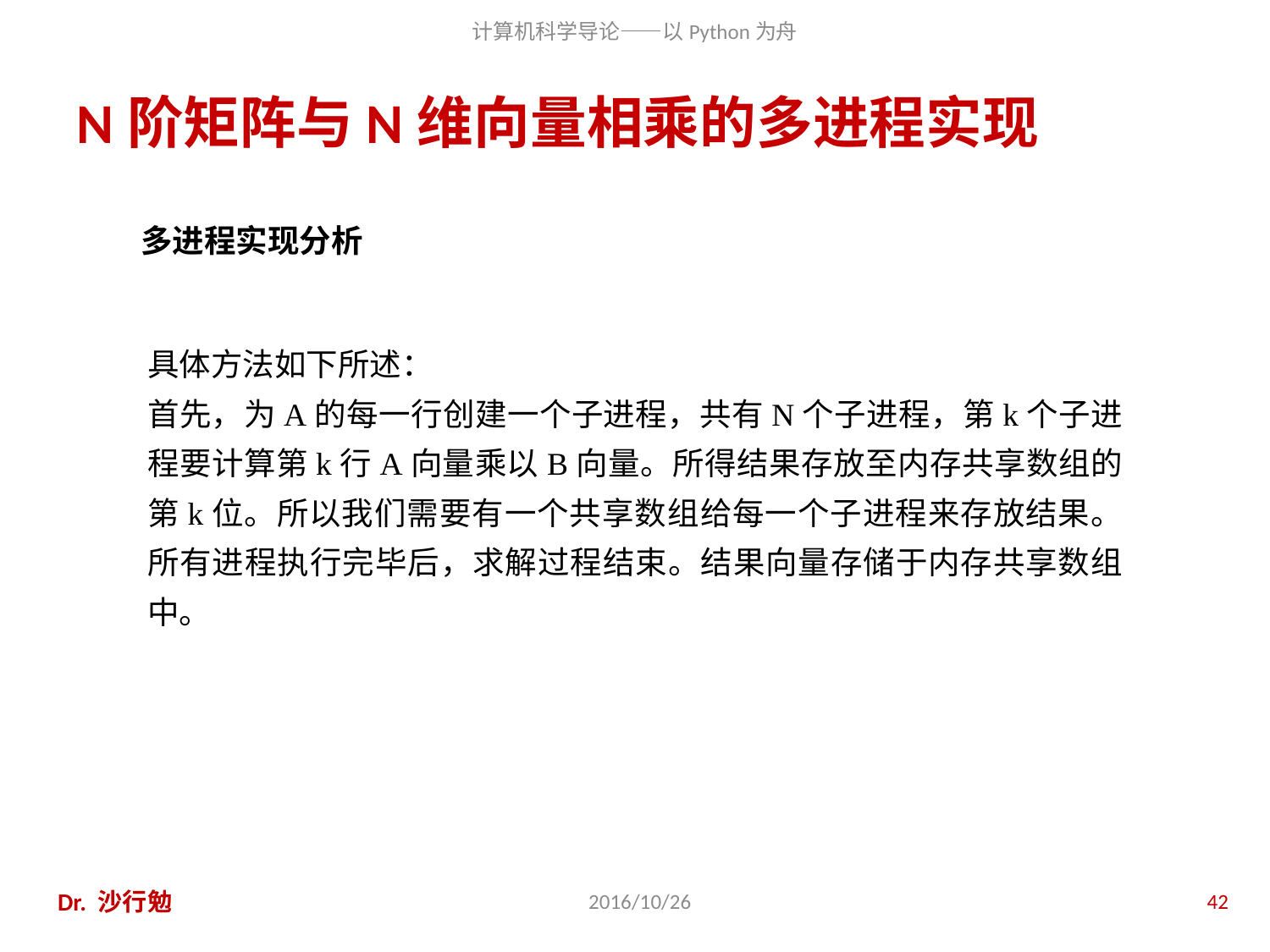

# N阶矩阵与N维向量相乘的多进程实现
多进程实现分析
具体方法如下所述：
首先，为A的每一行创建一个子进程，共有N个子进程，第k个子进程要计算第k行A向量乘以B向量。所得结果存放至内存共享数组的第k位。所以我们需要有一个共享数组给每一个子进程来存放结果。所有进程执行完毕后，求解过程结束。结果向量存储于内存共享数组中。
Dr. 沙行勉
2016/10/26
42